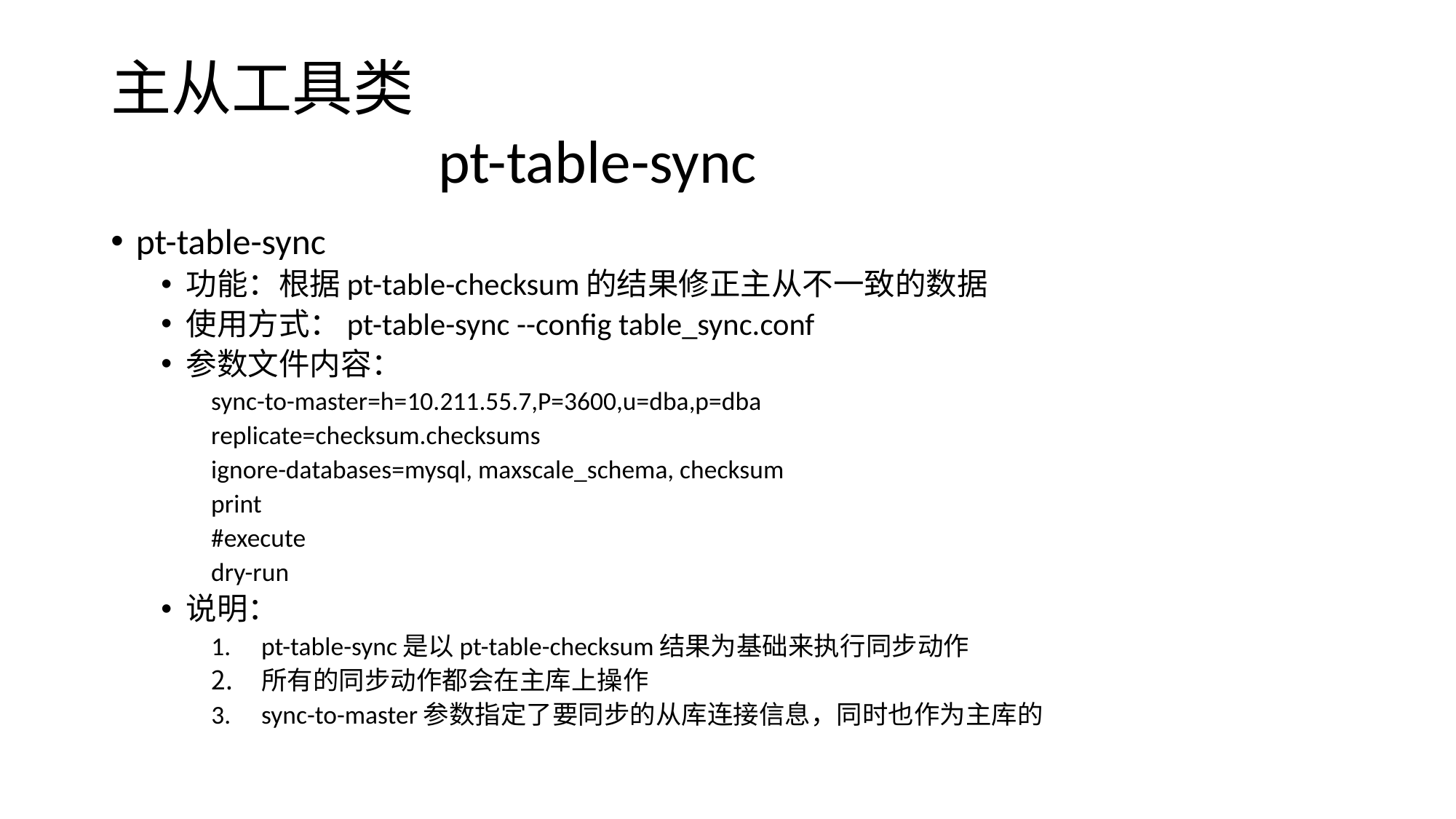

# 主从工具类 pt-table-sync
pt-table-sync
功能：根据pt-table-checksum的结果修正主从不一致的数据
使用方式：pt-table-sync --config table_sync.conf
参数文件内容：
sync-to-master=h=10.211.55.7,P=3600,u=dba,p=dba
replicate=checksum.checksums
ignore-databases=mysql, maxscale_schema, checksum
print
#execute
dry-run
说明：
pt-table-sync是以pt-table-checksum结果为基础来执行同步动作
所有的同步动作都会在主库上操作
sync-to-master参数指定了要同步的从库连接信息，同时也作为主库的